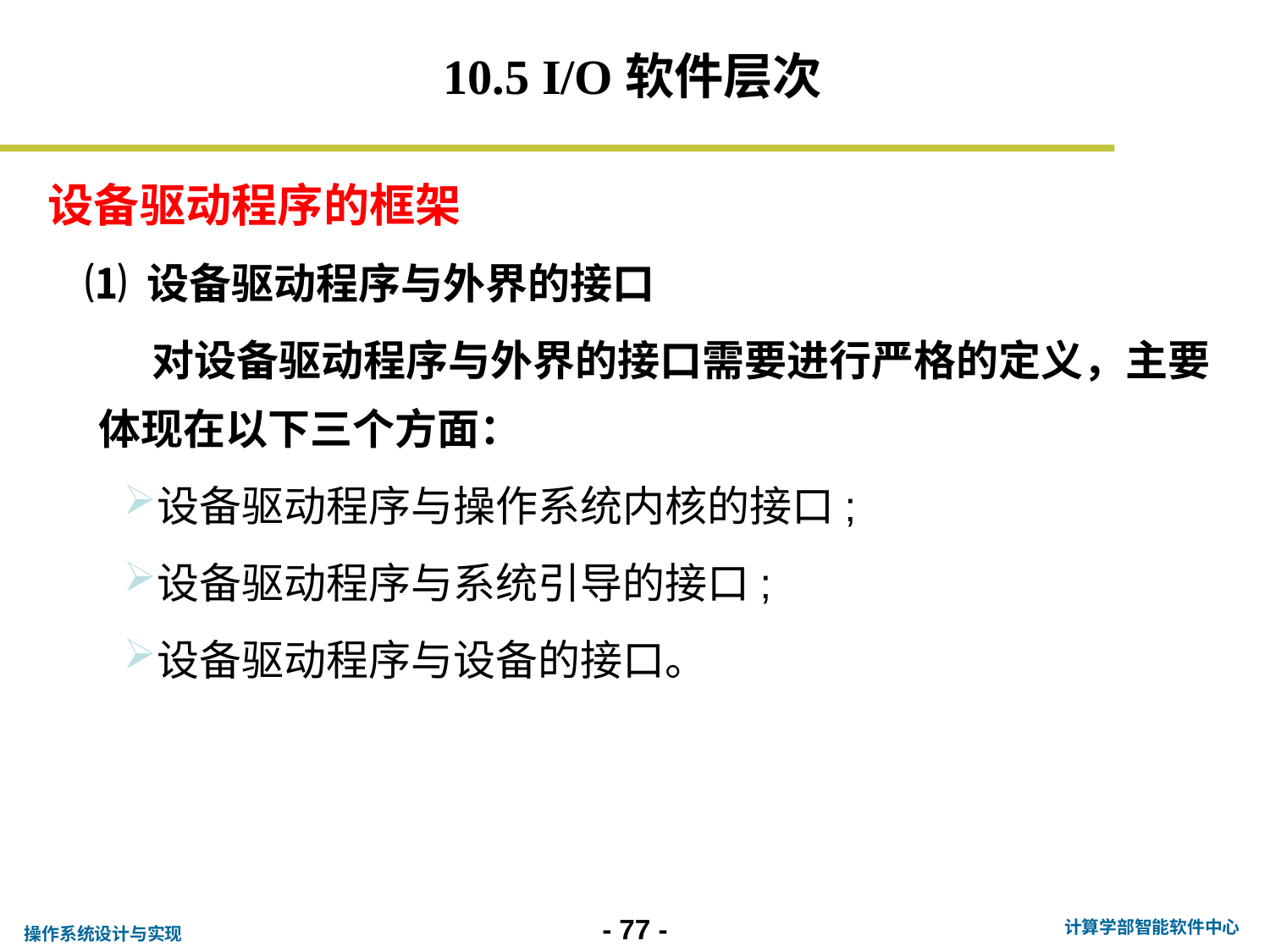

10.5 I/O软件层次
设备驱动程序的框架
⑴ 设备驱动程序与外界的接口
      对设备驱动程序与外界的接口需要进行严格的定义，主要体现在以下三个方面：
设备驱动程序与操作系统内核的接口;
设备驱动程序与系统引导的接口;
设备驱动程序与设备的接口。